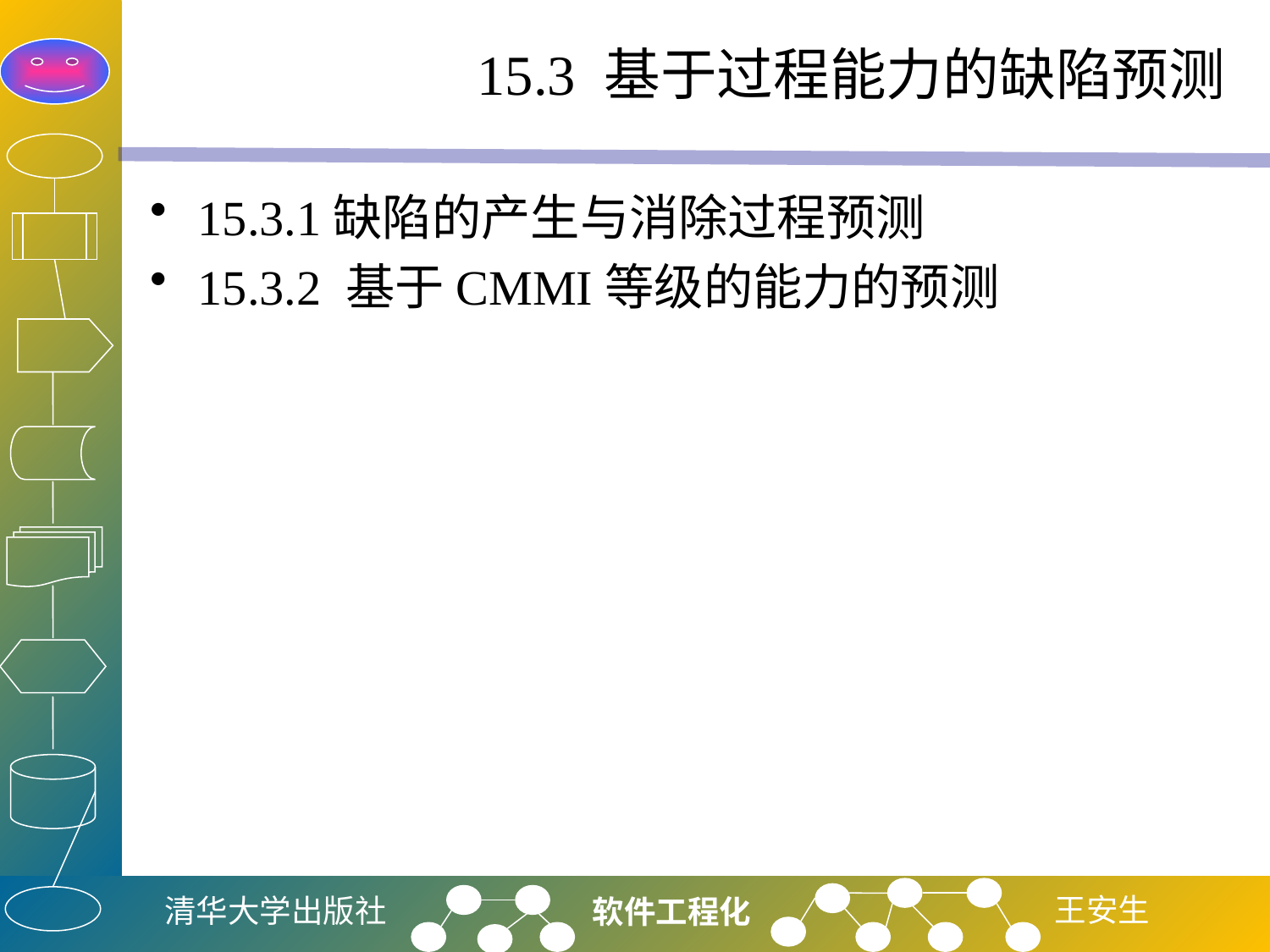

# 15.3 基于过程能力的缺陷预测
15.3.1缺陷的产生与消除过程预测
15.3.2 基于CMMI等级的能力的预测